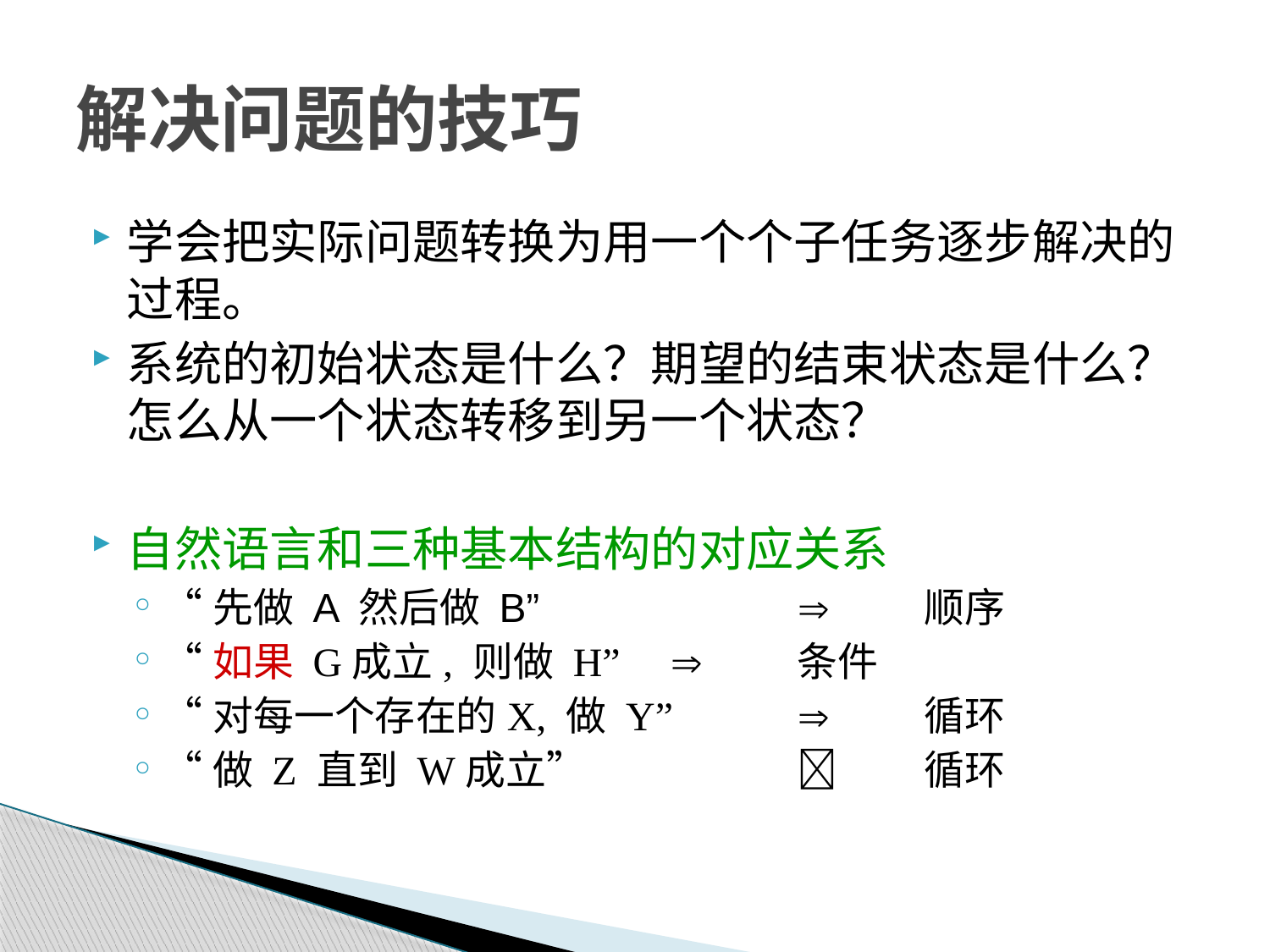

# 解决问题的技巧
学会把实际问题转换为用一个个子任务逐步解决的过程。
系统的初始状态是什么？期望的结束状态是什么？怎么从一个状态转移到另一个状态？

自然语言和三种基本结构的对应关系
“先做 A 然后做 B” 		⇒	顺序
“如果 G成立, 则做 H” 	⇒	条件
“对每一个存在的X, 做 Y” 	⇒	循环
“做 Z 直到 W成立” 		⇒	循环